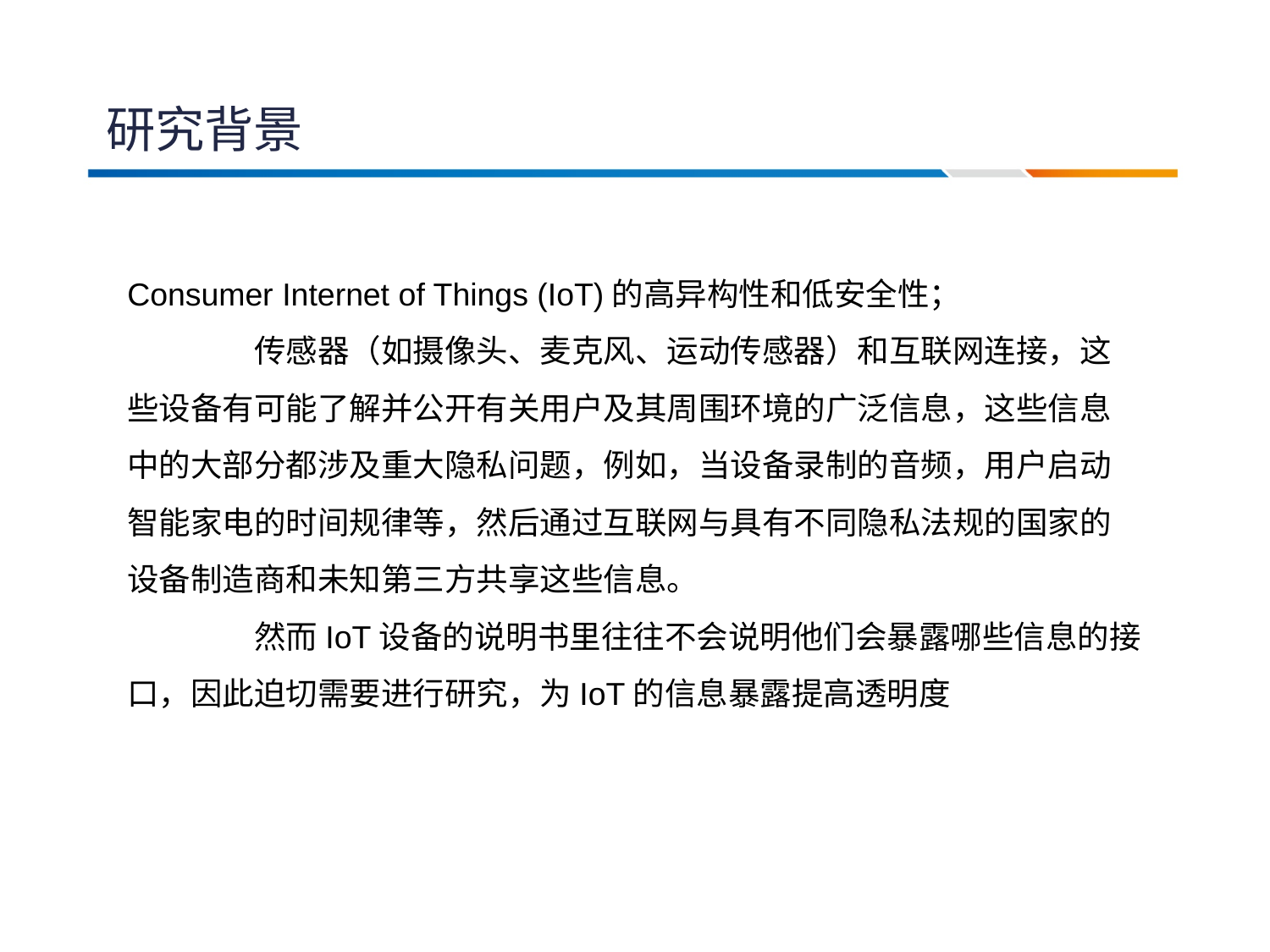

# 研究背景
Consumer Internet of Things (IoT)的高异构性和低安全性；
	传感器（如摄像头、麦克风、运动传感器）和互联网连接，这些设备有可能了解并公开有关用户及其周围环境的广泛信息，这些信息中的大部分都涉及重大隐私问题，例如，当设备录制的音频，用户启动智能家电的时间规律等，然后通过互联网与具有不同隐私法规的国家的设备制造商和未知第三方共享这些信息。
	然而IoT设备的说明书里往往不会说明他们会暴露哪些信息的接口，因此迫切需要进行研究，为IoT的信息暴露提高透明度